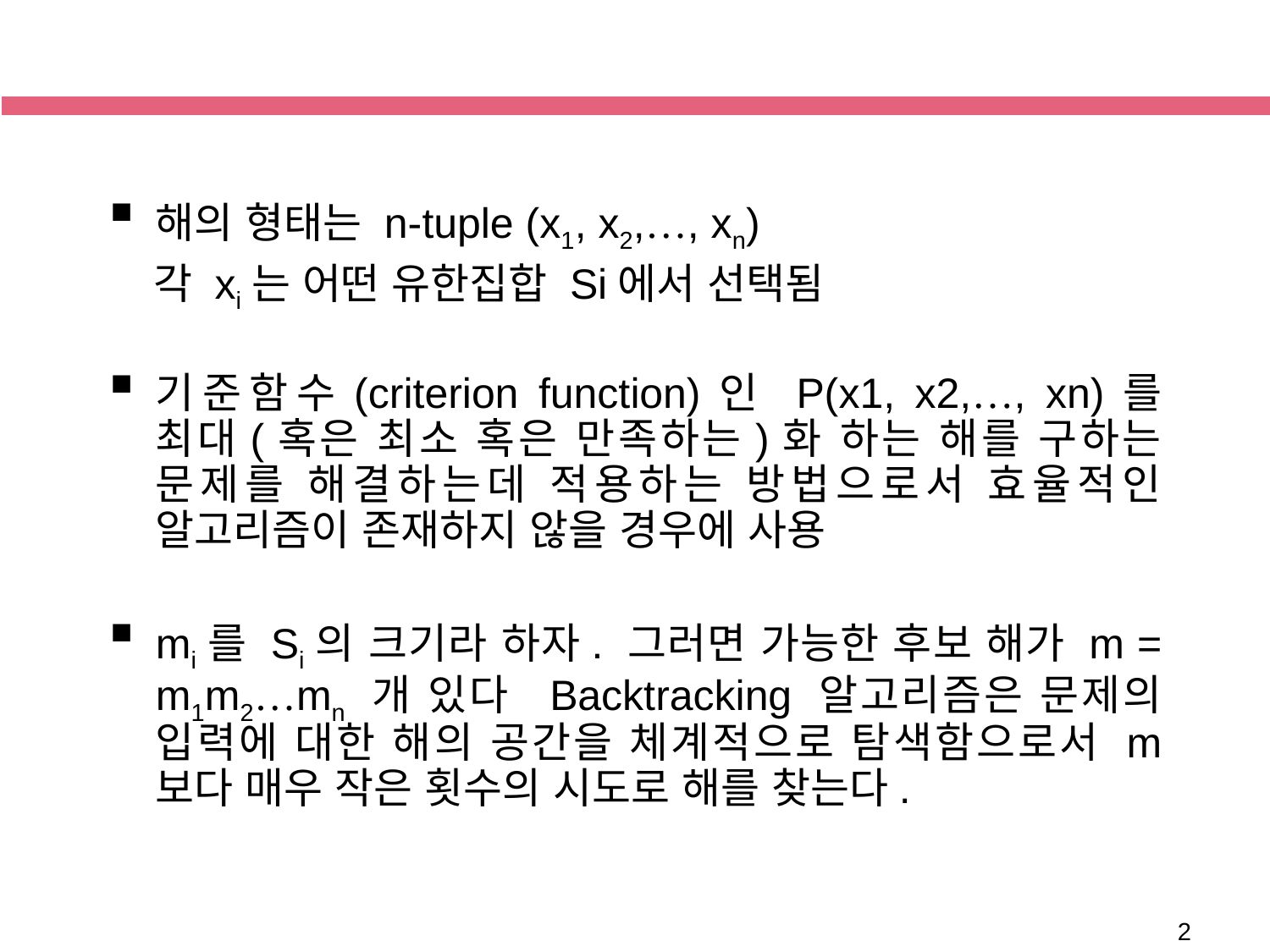

해의 형태는 n-tuple (x1, x2,…, xn)
   각 xi는 어떤 유한집합 Si에서 선택됨

기준함수(criterion function)인 P(x1, x2,…, xn)를 최대(혹은 최소 혹은 만족하는)화 하는 해를 구하는 문제를 해결하는데 적용하는 방법으로서 효율적인 알고리즘이 존재하지 않을 경우에 사용

mi를 Si의 크기라 하자. 그러면 가능한 후보 해가 m = m1m2…mn 개 있다  Backtracking 알고리즘은 문제의 입력에 대한 해의 공간을 체계적으로 탐색함으로서 m 보다 매우 작은 횟수의 시도로 해를 찾는다.